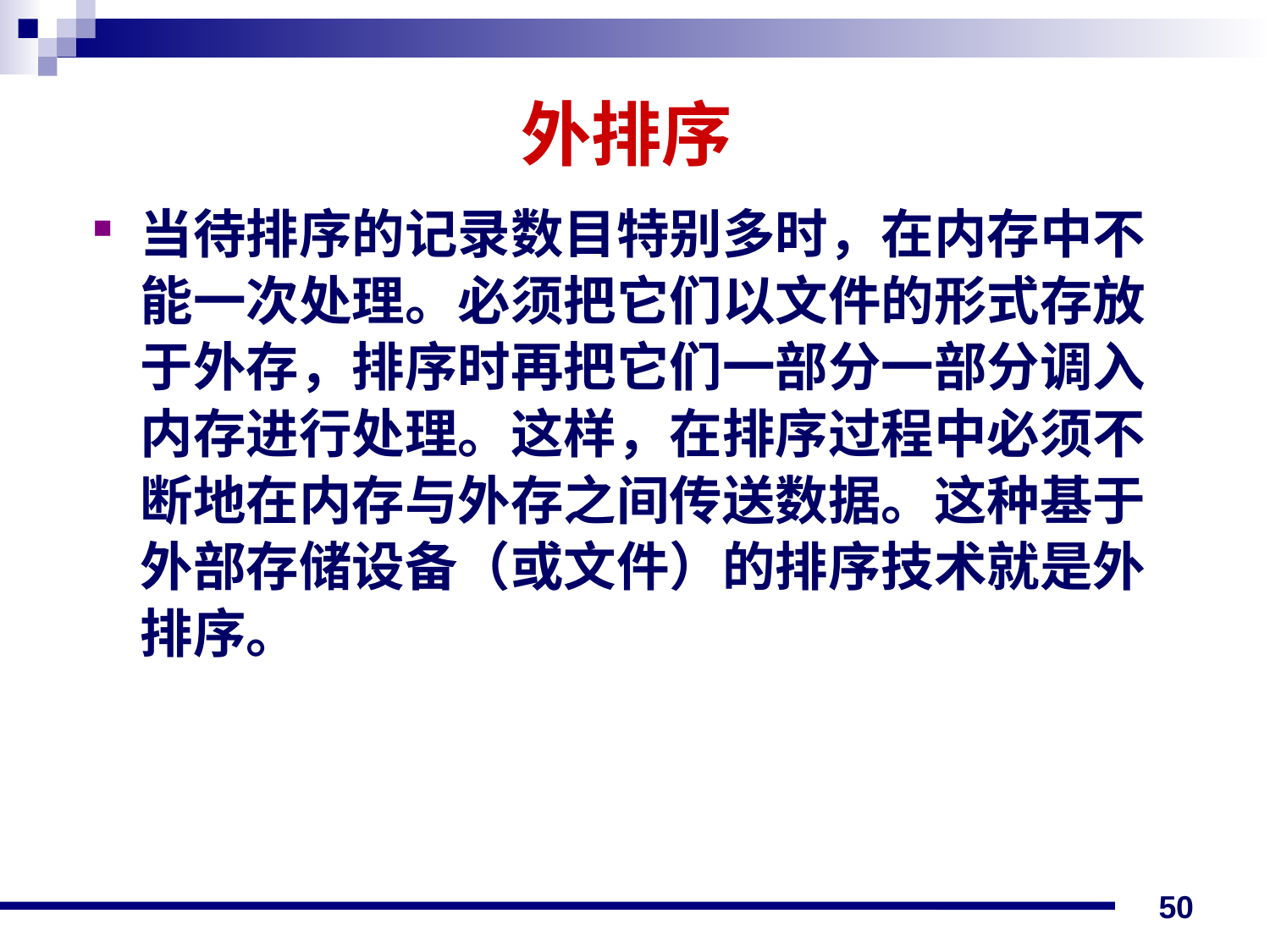

# 外排序
当待排序的记录数目特别多时，在内存中不能一次处理。必须把它们以文件的形式存放于外存，排序时再把它们一部分一部分调入内存进行处理。这样，在排序过程中必须不断地在内存与外存之间传送数据。这种基于外部存储设备（或文件）的排序技术就是外排序。
50